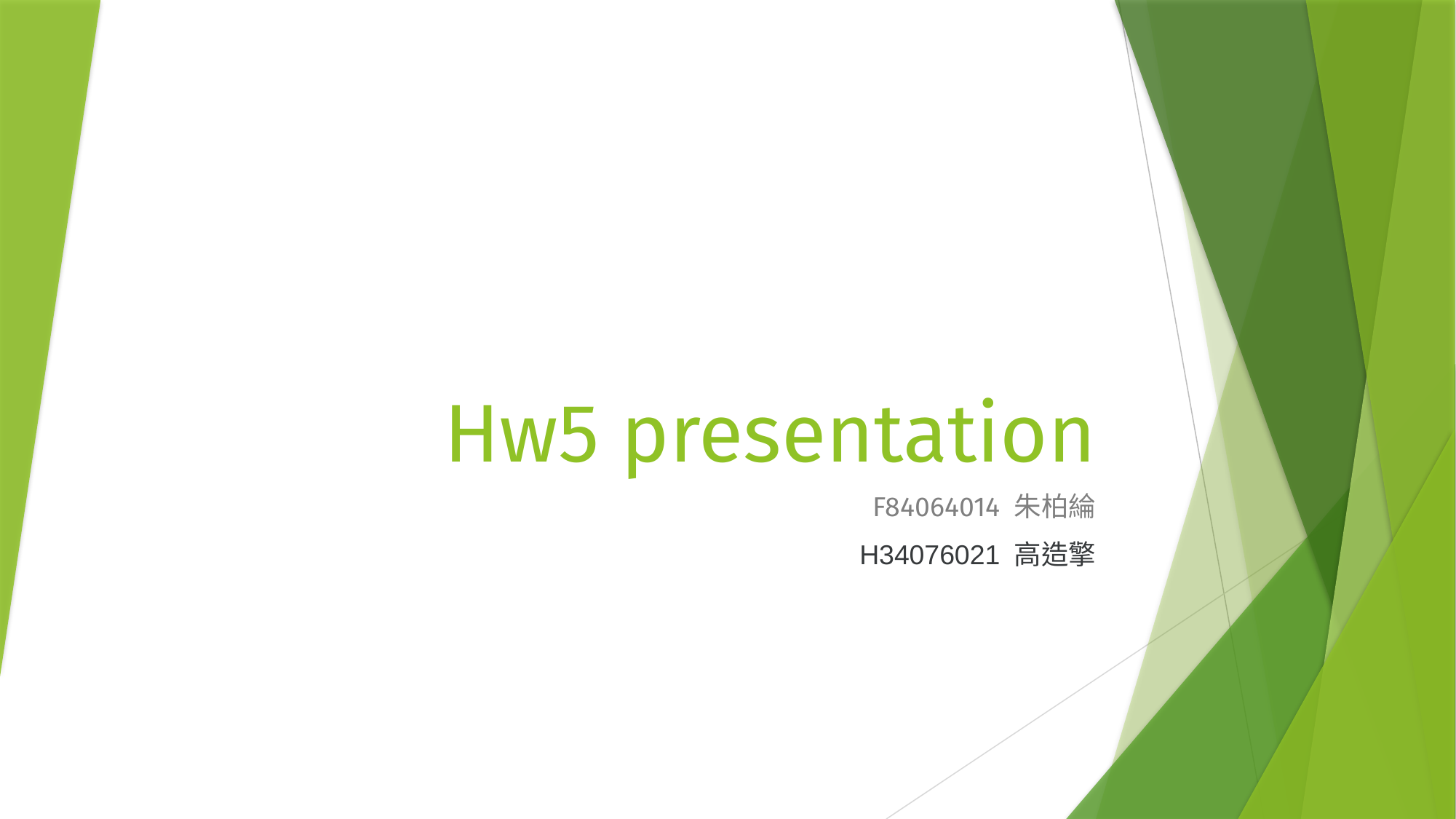

# Hw5 presentation
F84064014 朱柏綸
H34076021 高造擎